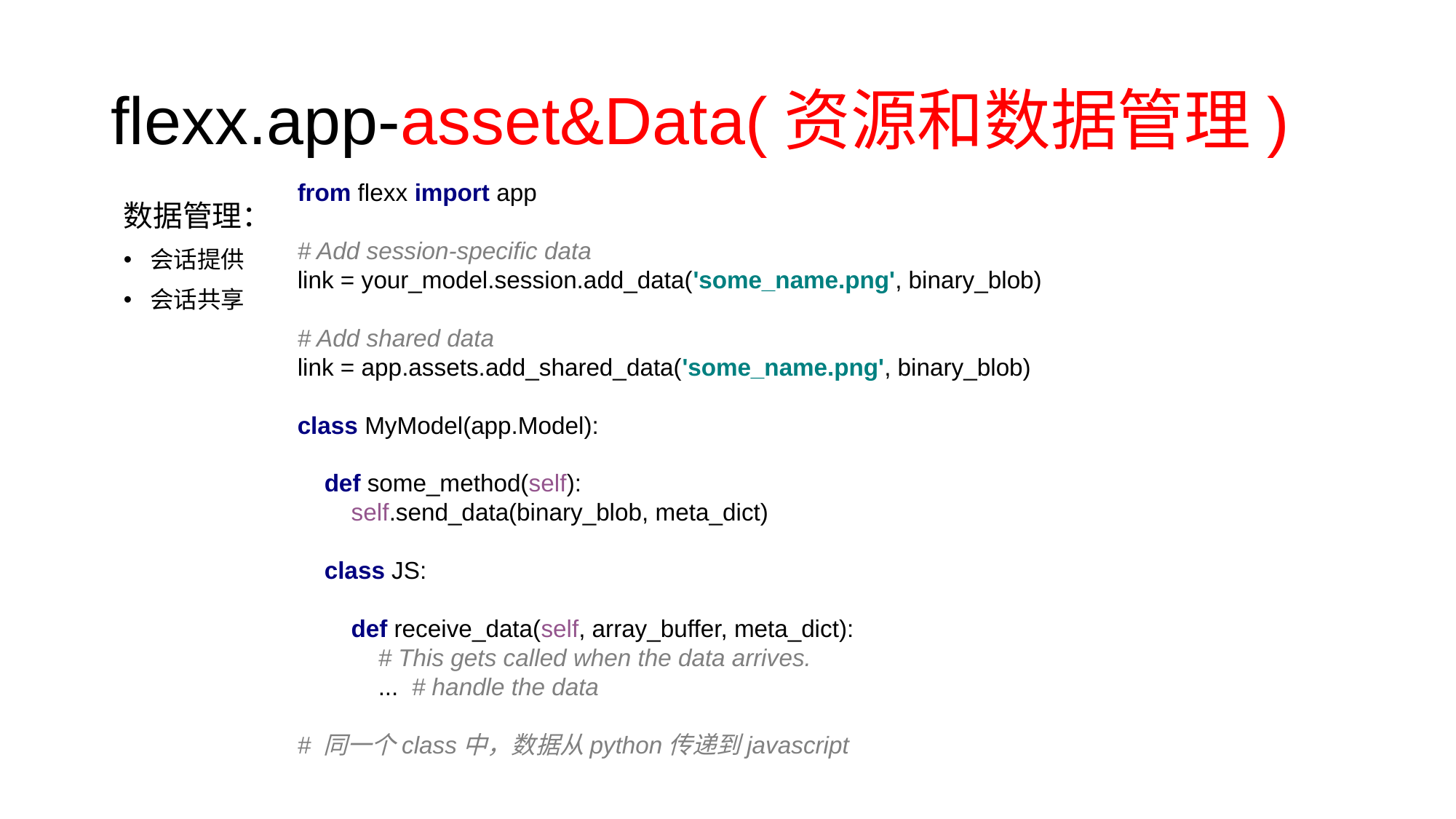

# flexx.app-asset&Data(资源和数据管理)
from flexx import app
# Add session-specific data
link = your_model.session.add_data('some_name.png', binary_blob)
# Add shared data
link = app.assets.add_shared_data('some_name.png', binary_blob)
class MyModel(app.Model):
    def some_method(self):
        self.send_data(binary_blob, meta_dict)
    class JS:
        def receive_data(self, array_buffer, meta_dict):
            # This gets called when the data arrives.
            ...  # handle the data

# 同一个class中，数据从python传递到javascript
数据管理：
会话提供
会话共享